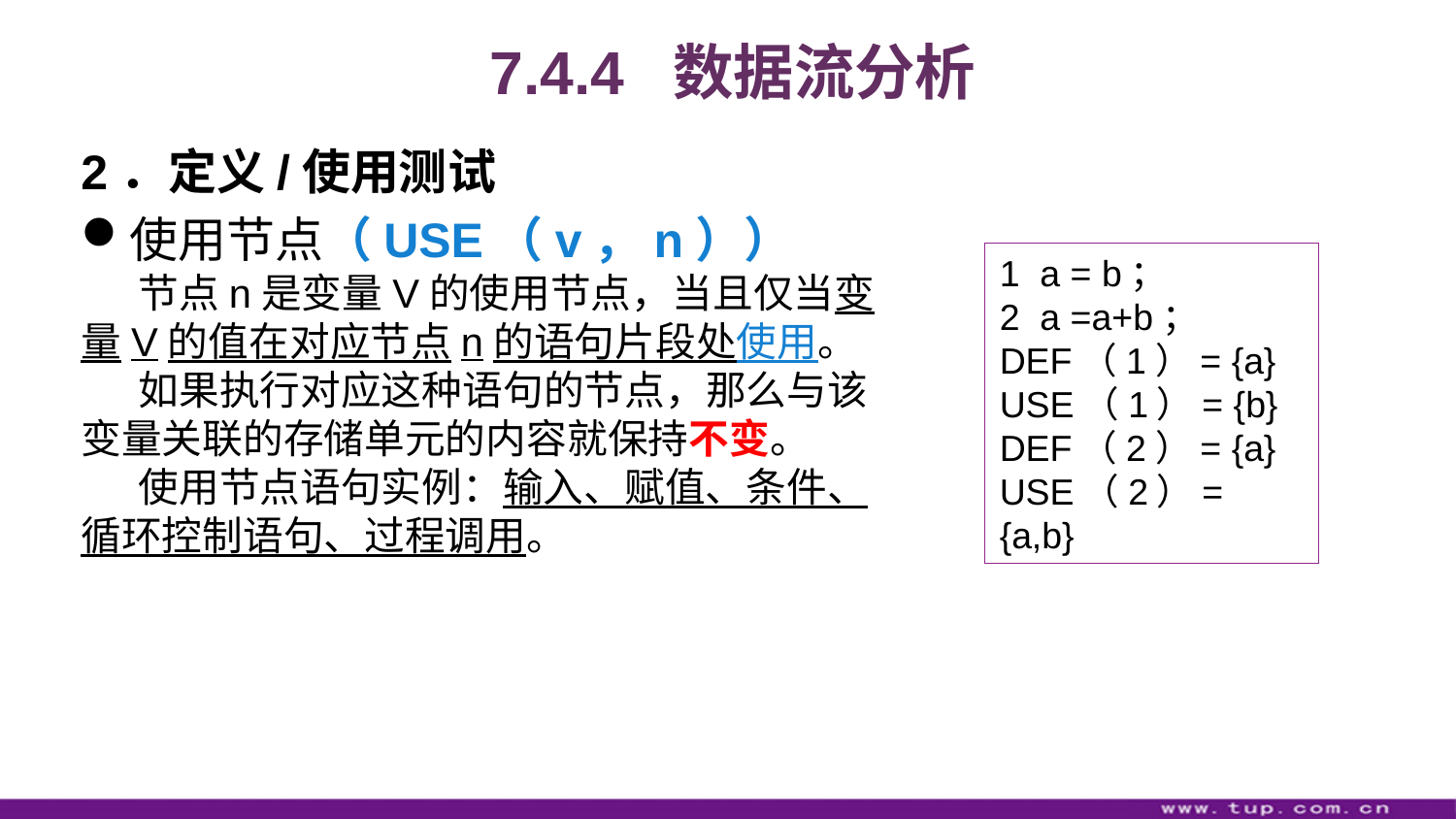

7.4.4  数据流分析
2．定义/使用测试
使用节点（USE（v，n））
节点n是变量V的使用节点，当且仅当变量V的值在对应节点n的语句片段处使用。
如果执行对应这种语句的节点，那么与该变量关联的存储单元的内容就保持不变。
使用节点语句实例：输入、赋值、条件、循环控制语句、过程调用。
1  a = b；
2  a =a+b；
DEF（1）= {a}
USE（1）= {b}
DEF（2）= {a}
USE（2）= {a,b}